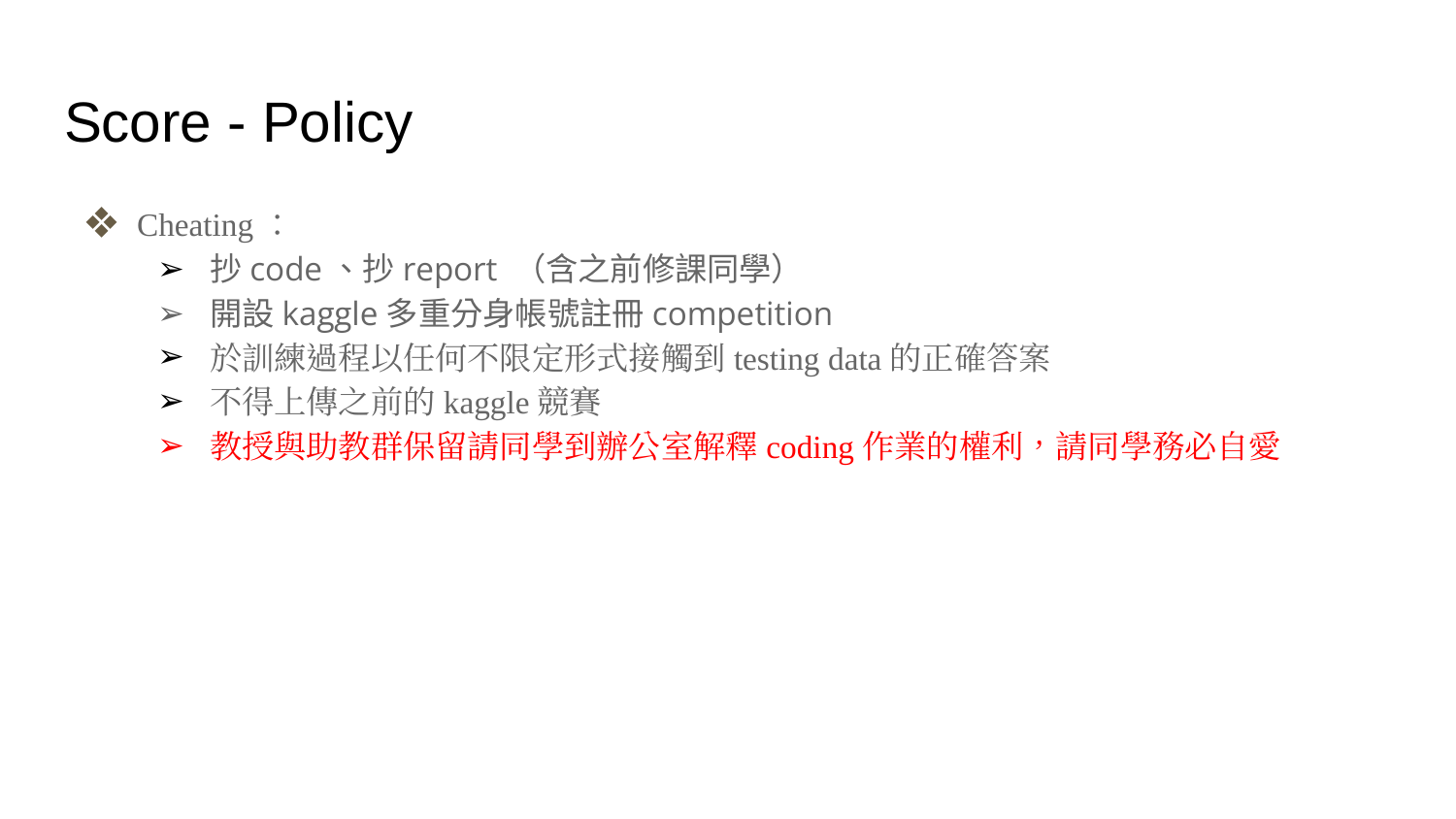

# Score - Policy
Cheating：
抄code、抄report （含之前修課同學）
開設kaggle多重分身帳號註冊competition
於訓練過程以任何不限定形式接觸到testing data的正確答案
不得上傳之前的kaggle競賽
教授與助教群保留請同學到辦公室解釋coding作業的權利，請同學務必自愛